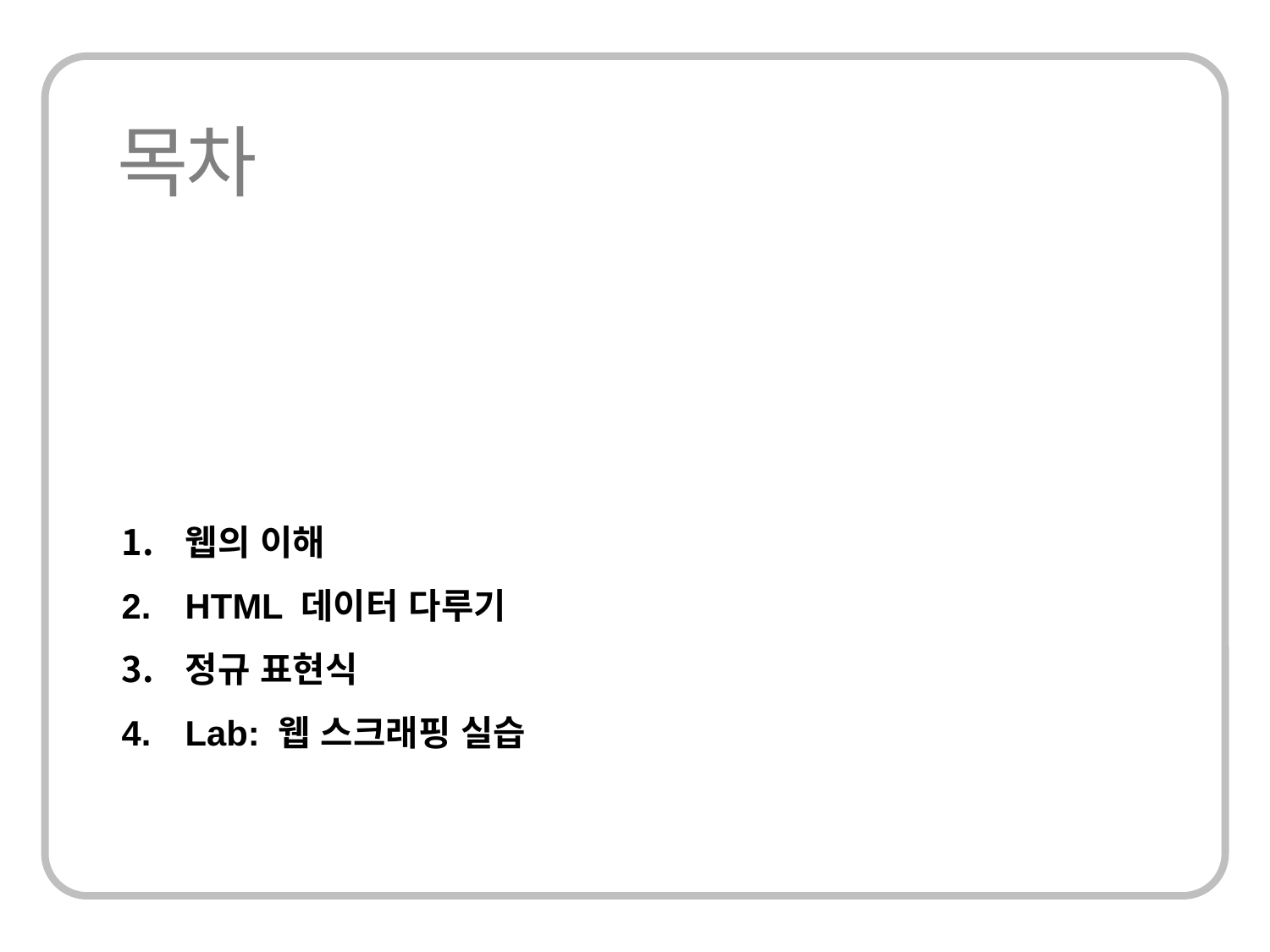

웹의 이해
HTML 데이터 다루기
정규 표현식
Lab: 웹 스크래핑 실습